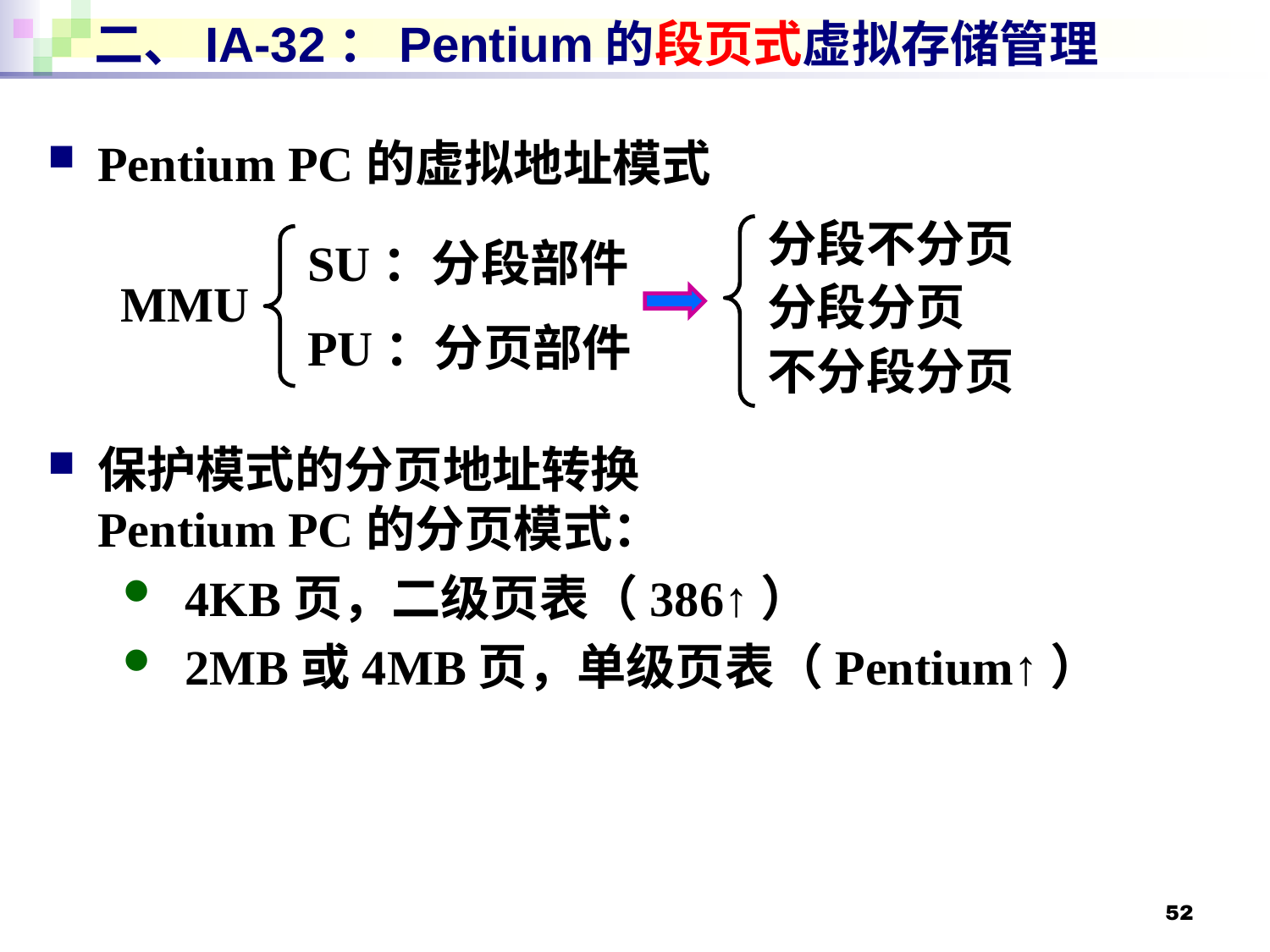

# 二、IA-32：Pentium的段页式虚拟存储管理
Pentium PC的虚拟地址模式
保护模式的分页地址转换
Pentium PC的分页模式：
4KB页，二级页表（386↑）
2MB或4MB页，单级页表（Pentium↑）
分段不分页
分段分页
不分段分页

SU：分段部件
PU：分页部件
MMU

52